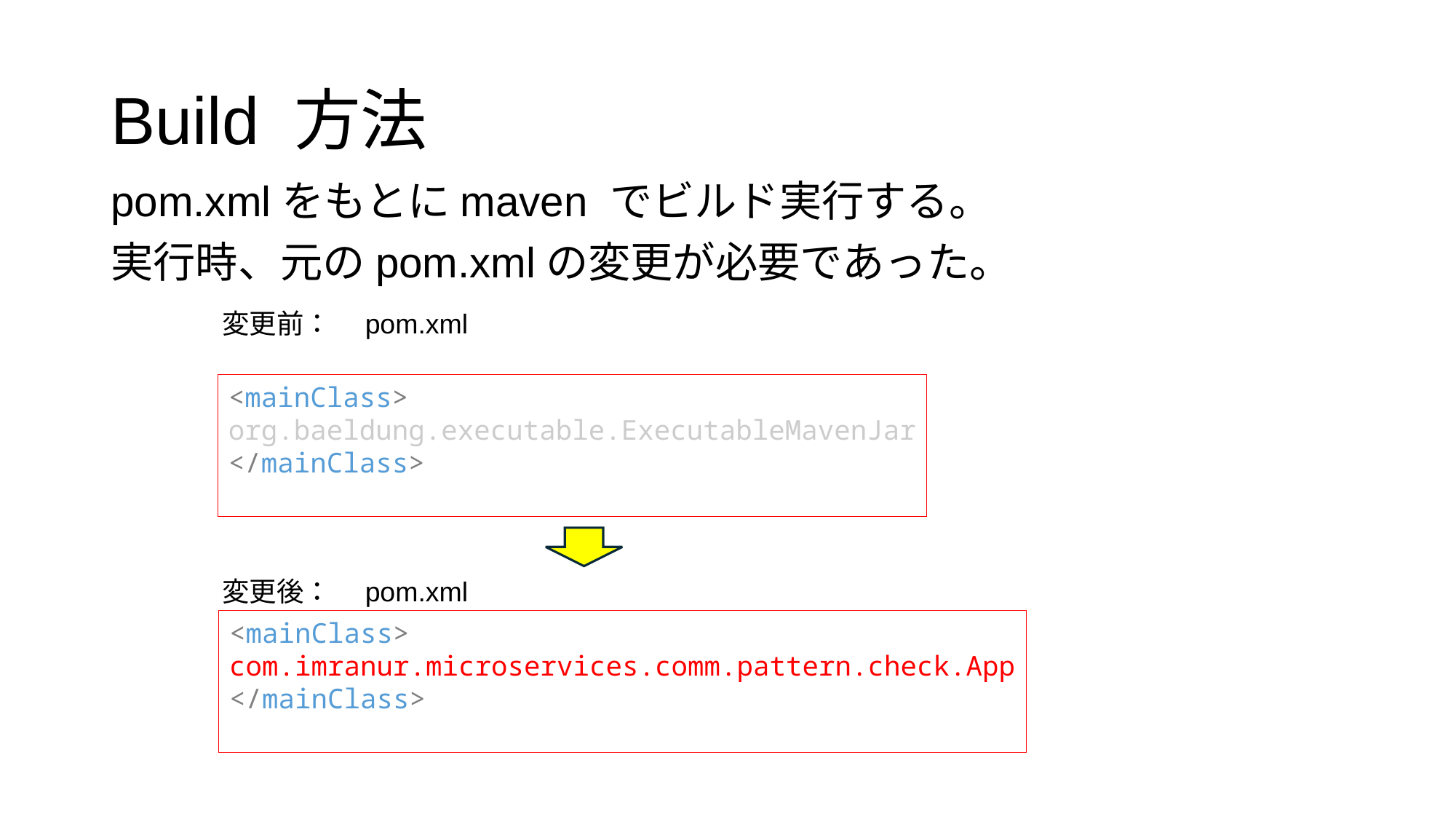

# Build 方法
pom.xmlをもとにmaven でビルド実行する。
実行時、元のpom.xmlの変更が必要であった。
変更前：　pom.xml
<mainClass>
org.baeldung.executable.ExecutableMavenJar
</mainClass>

変更後：　pom.xml
<mainClass>
com.imranur.microservices.comm.pattern.check.App
</mainClass>